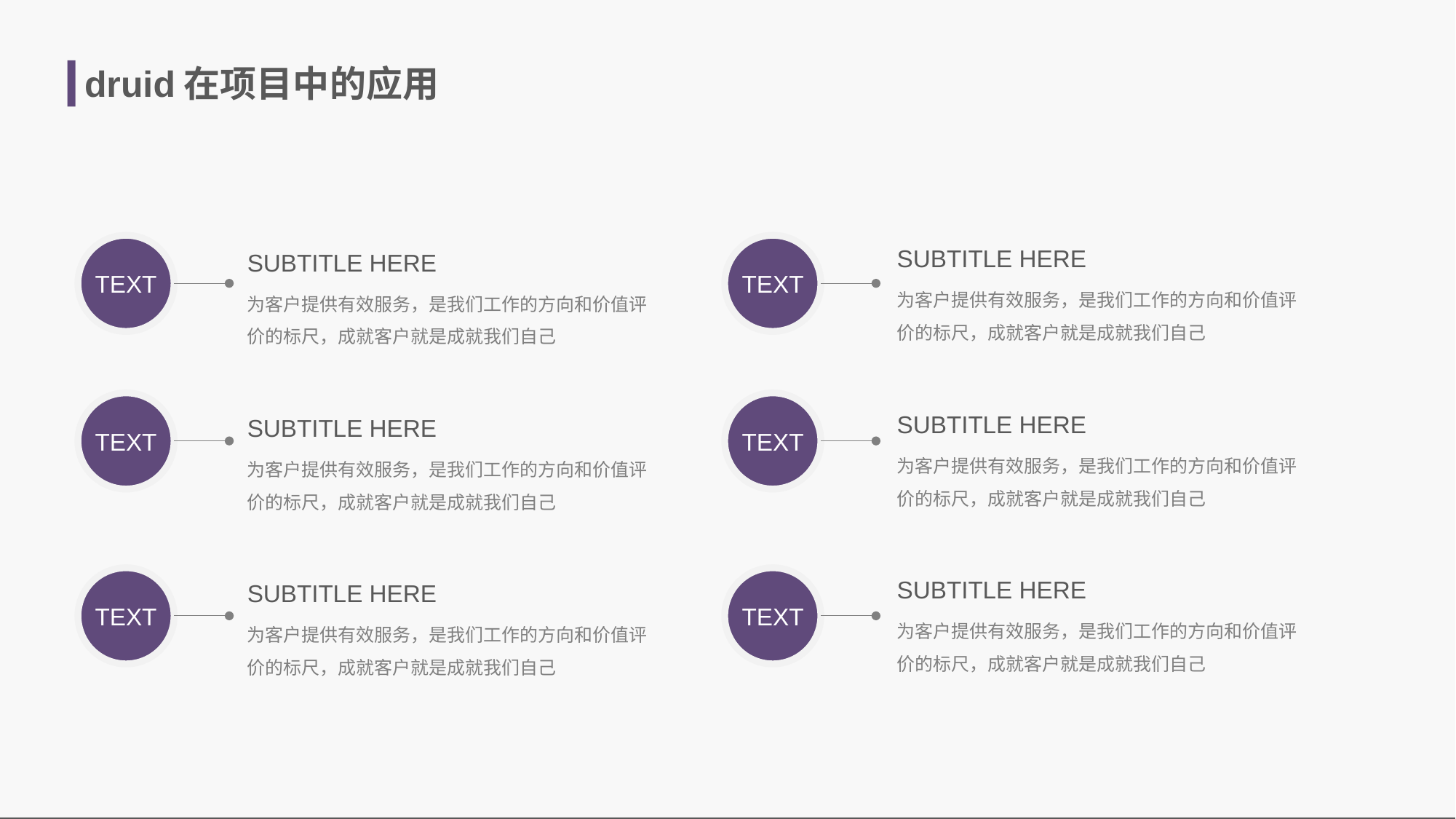

druid在项目中的应用

TEXT

TEXT
SUBTITLE HERE
为客户提供有效服务，是我们工作的方向和价值评价的标尺，成就客户就是成就我们自己
SUBTITLE HERE
为客户提供有效服务，是我们工作的方向和价值评价的标尺，成就客户就是成就我们自己

TEXT

TEXT
SUBTITLE HERE
为客户提供有效服务，是我们工作的方向和价值评价的标尺，成就客户就是成就我们自己
SUBTITLE HERE
为客户提供有效服务，是我们工作的方向和价值评价的标尺，成就客户就是成就我们自己

TEXT

TEXT
SUBTITLE HERE
为客户提供有效服务，是我们工作的方向和价值评价的标尺，成就客户就是成就我们自己
SUBTITLE HERE
为客户提供有效服务，是我们工作的方向和价值评价的标尺，成就客户就是成就我们自己